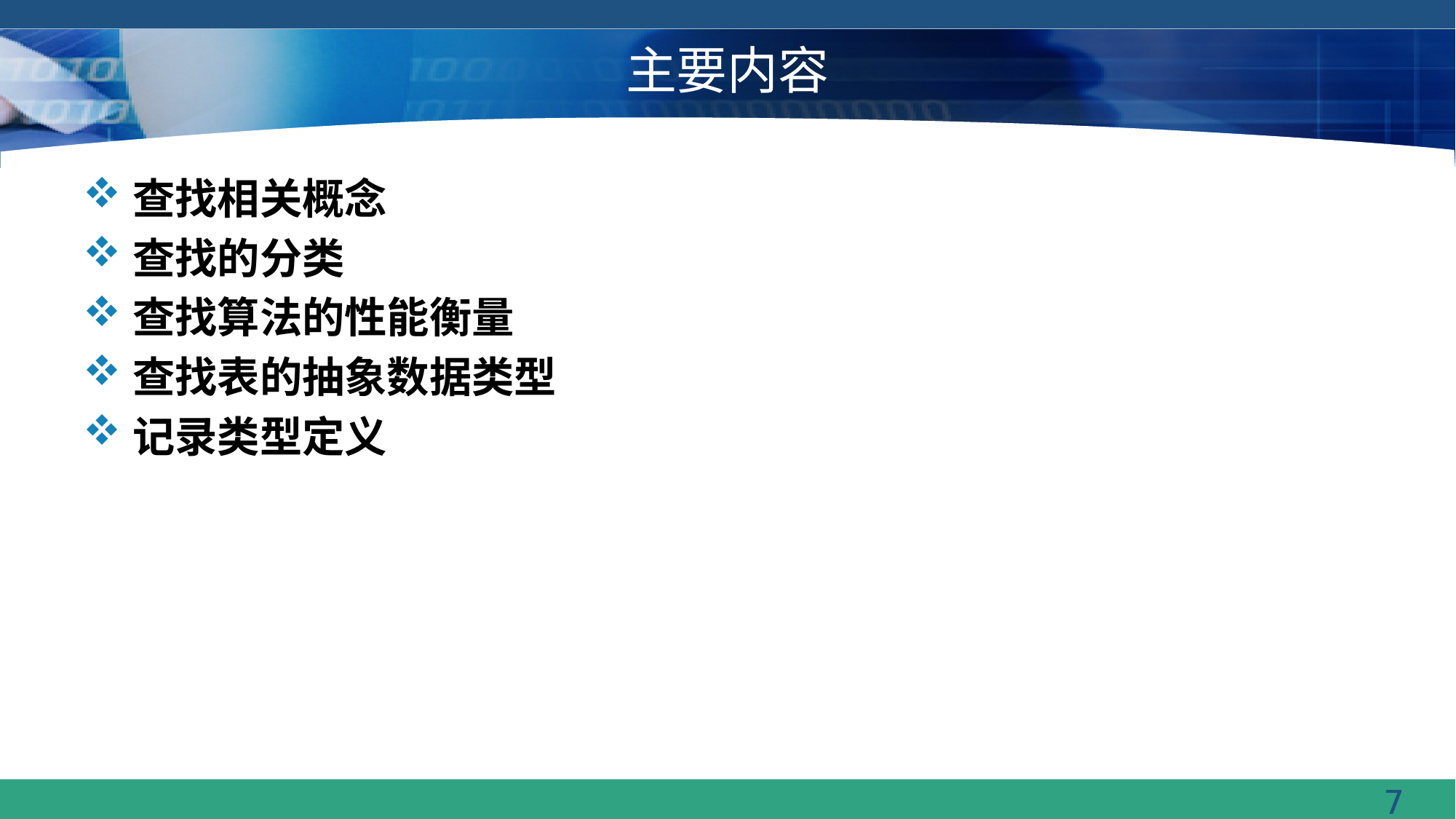

# 主要内容
查找相关概念
查找的分类
查找算法的性能衡量
查找表的抽象数据类型
记录类型定义